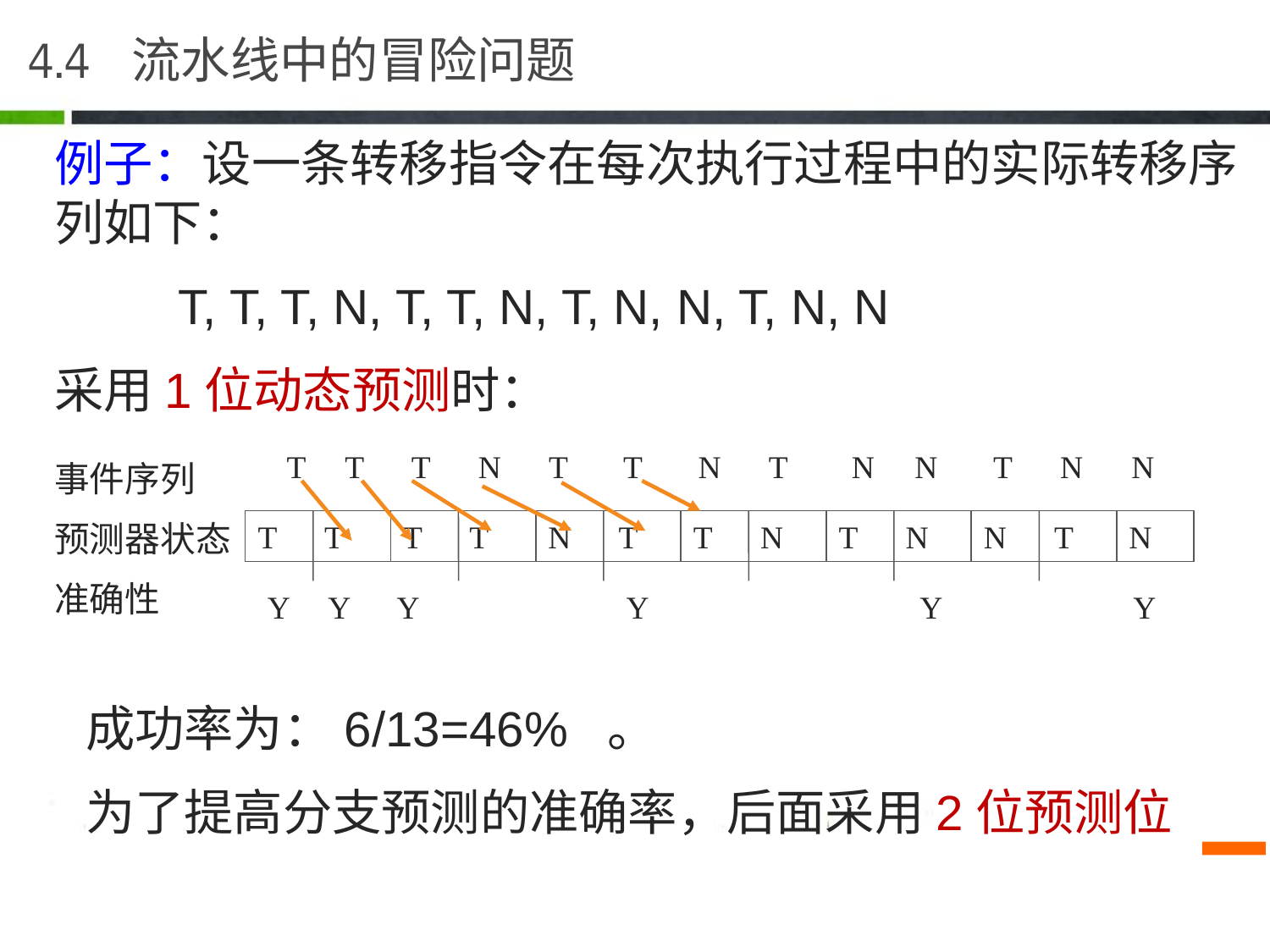

86
4.4  流水线中的冒险问题
例子：设一条转移指令在每次执行过程中的实际转移序列如下：
         T, T, T, N, T, T, N, T, N, N, T, N, N
采用1位动态预测时：

T     T      T      N      T       T       N      T        N     N       T      N      N
事件序列
预测器状态
准确性
T      T

T      T

N      T

T      N

T      N

N      T

N
Y     Y      Y                          Y                                  Y                        Y

成功率为：6/13=46%  。
为了提高分支预测的准确率，后面采用2位预测位